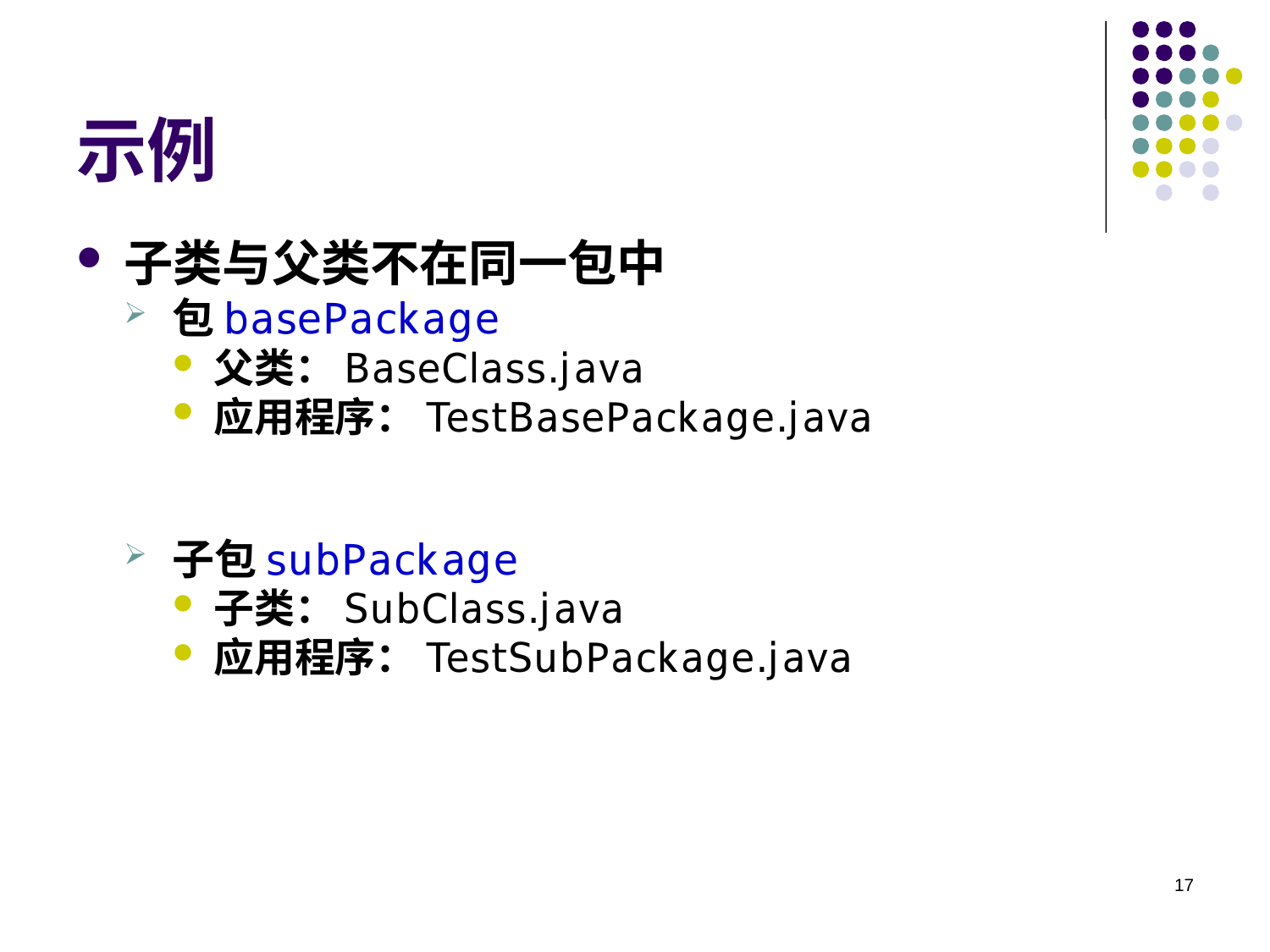

# 示例
子类与父类不在同一包中
包basePackage
父类：BaseClass.java
应用程序：TestBasePackage.java

子包subPackage
子类：SubClass.java
应用程序：TestSubPackage.java
17